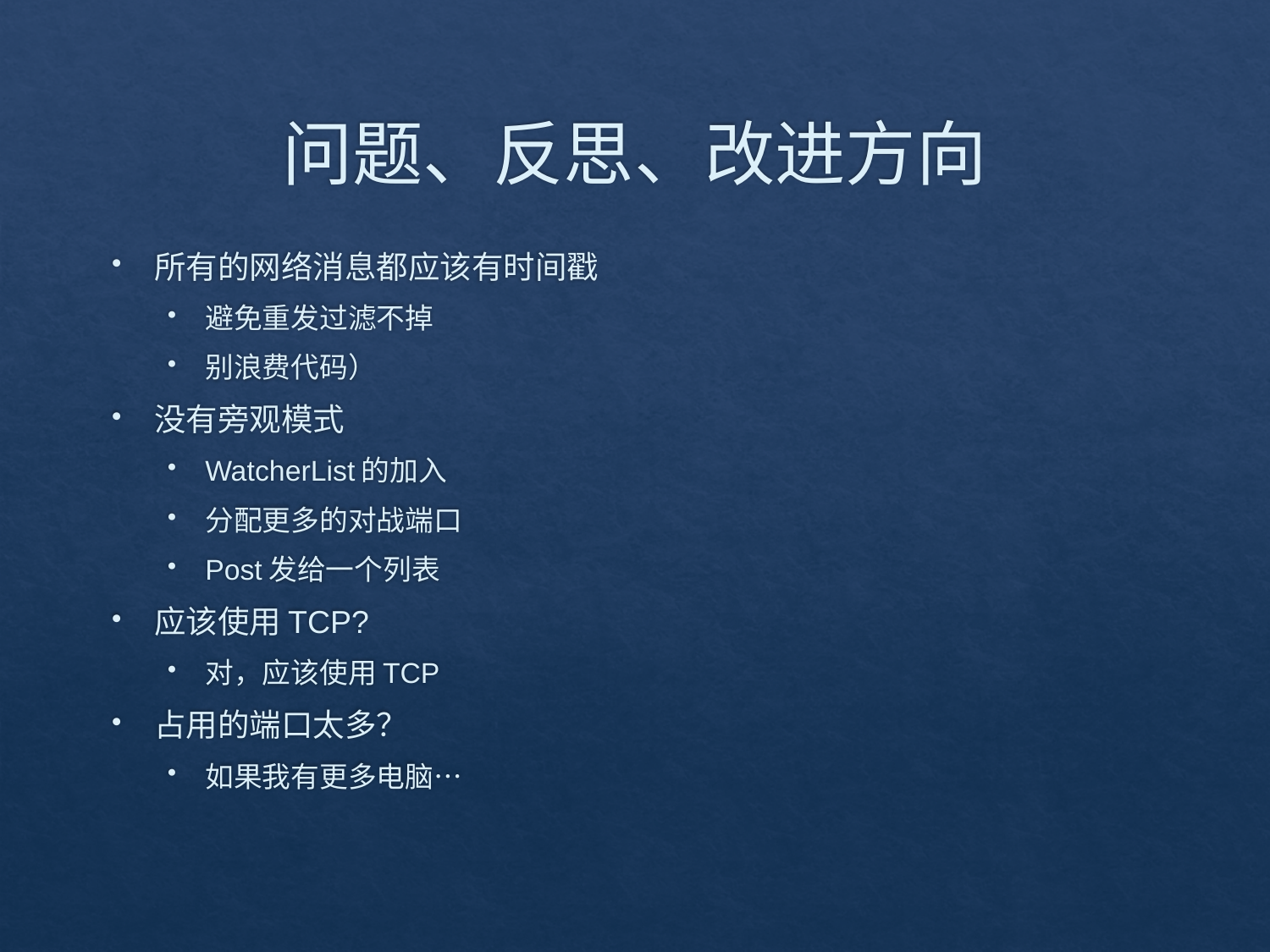

# 问题、反思、改进方向
所有的网络消息都应该有时间戳
避免重发过滤不掉
别浪费代码）
没有旁观模式
WatcherList的加入
分配更多的对战端口
Post发给一个列表
应该使用TCP?
对，应该使用TCP
占用的端口太多？
如果我有更多电脑…